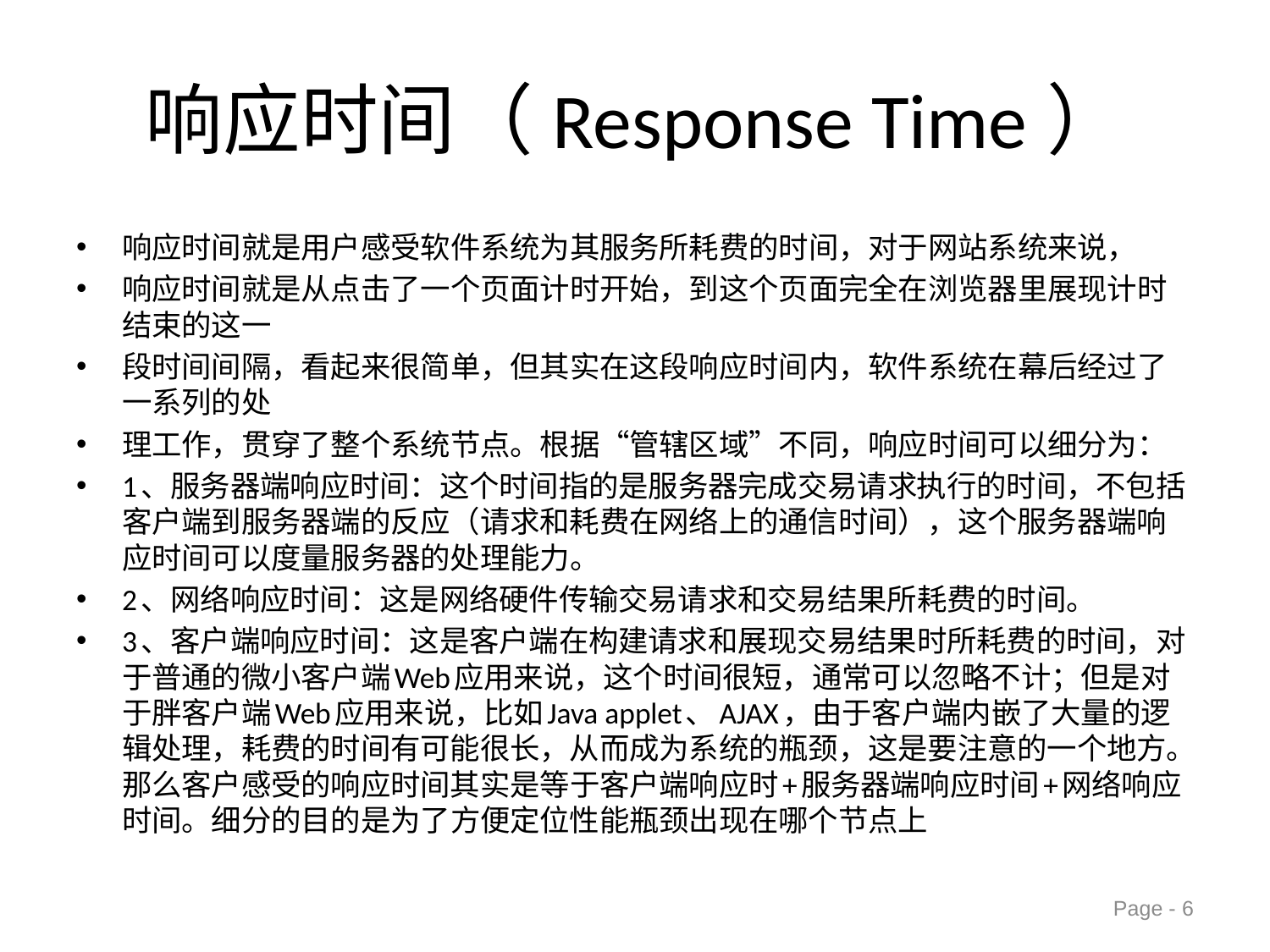

# 响应时间（Response Time）
响应时间就是用户感受软件系统为其服务所耗费的时间，对于网站系统来说，
响应时间就是从点击了一个页面计时开始，到这个页面完全在浏览器里展现计时结束的这一
段时间间隔，看起来很简单，但其实在这段响应时间内，软件系统在幕后经过了一系列的处
理工作，贯穿了整个系统节点。根据“管辖区域”不同，响应时间可以细分为：
1、服务器端响应时间：这个时间指的是服务器完成交易请求执行的时间，不包括客户端到服务器端的反应（请求和耗费在网络上的通信时间），这个服务器端响应时间可以度量服务器的处理能力。
2、网络响应时间：这是网络硬件传输交易请求和交易结果所耗费的时间。
3、客户端响应时间：这是客户端在构建请求和展现交易结果时所耗费的时间，对于普通的微小客户端Web应用来说，这个时间很短，通常可以忽略不计；但是对于胖客户端Web应用来说，比如Java applet、AJAX，由于客户端内嵌了大量的逻辑处理，耗费的时间有可能很长，从而成为系统的瓶颈，这是要注意的一个地方。那么客户感受的响应时间其实是等于客户端响应时+服务器端响应时间+网络响应时间。细分的目的是为了方便定位性能瓶颈出现在哪个节点上
Page - 6